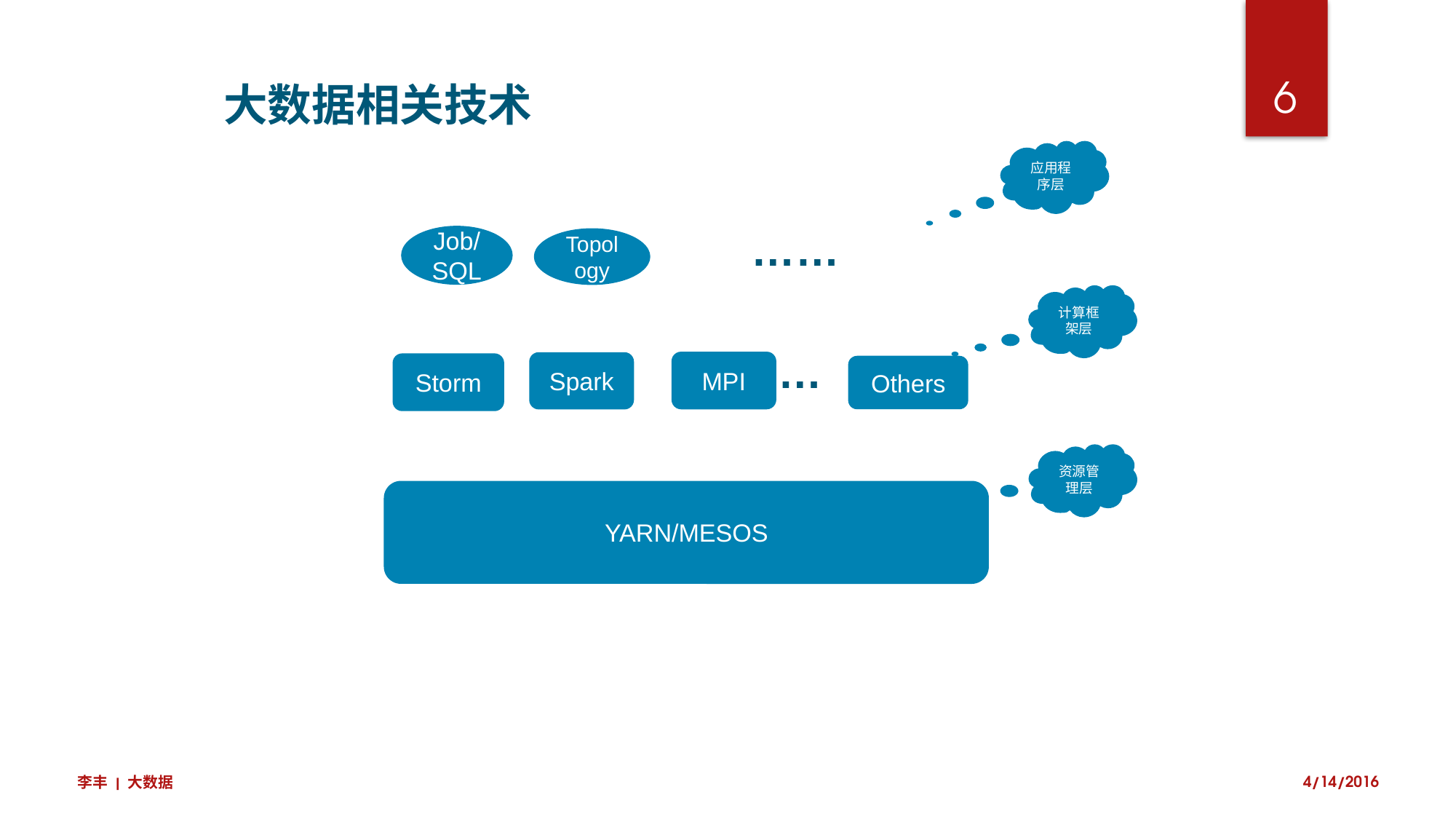

6
大数据相关技术

应用程序层
      ……
Job/SQL
Topology
计算框架层
      …
MPI
Spark
Storm
Others
资源管理层
YARN/MESOS

李丰 | 大数据
4/14/2016